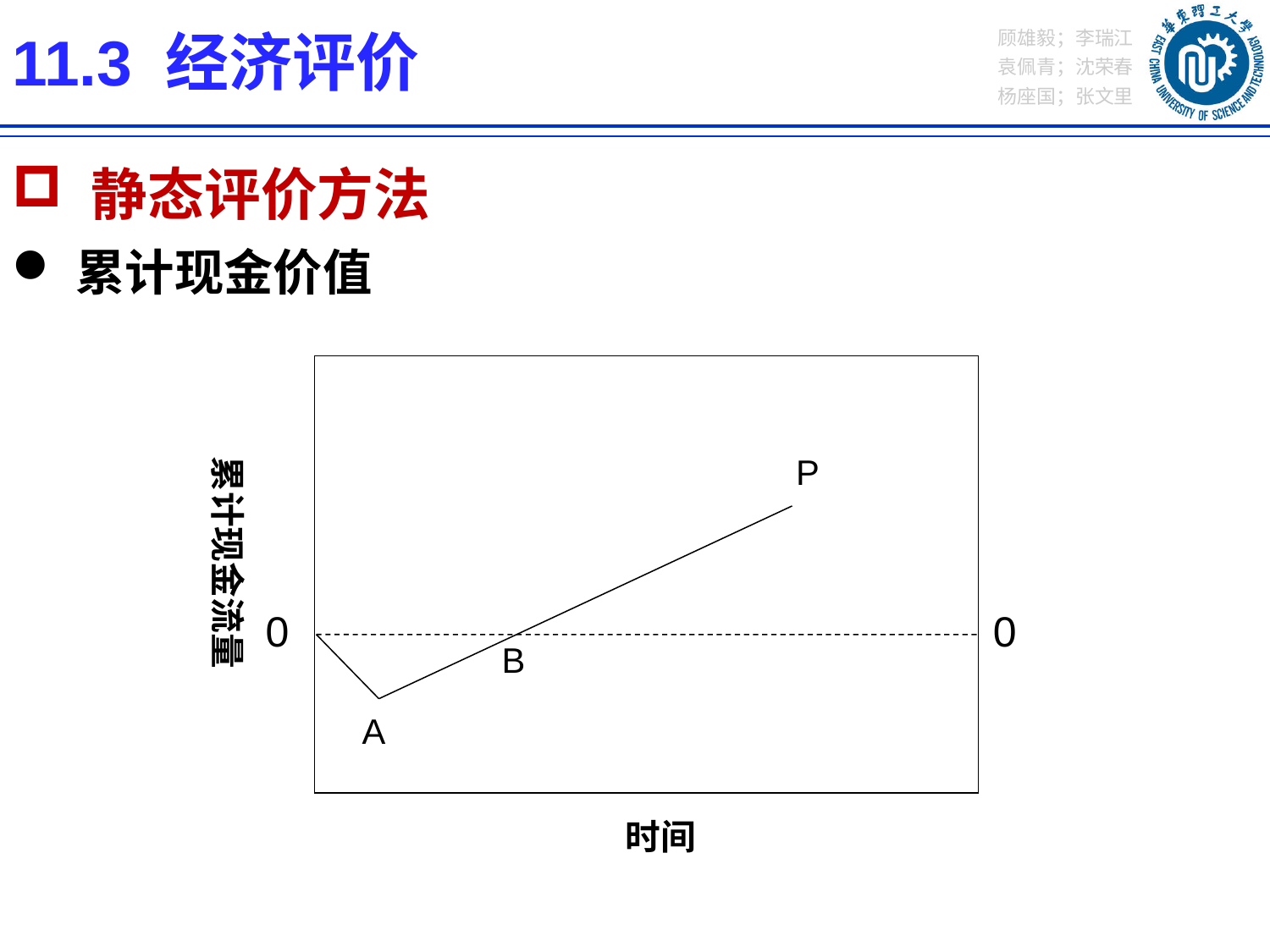

11.3 经济评价
 静态评价方法
累计现金价值

累计现金流量
P

0
0
B

A
时间